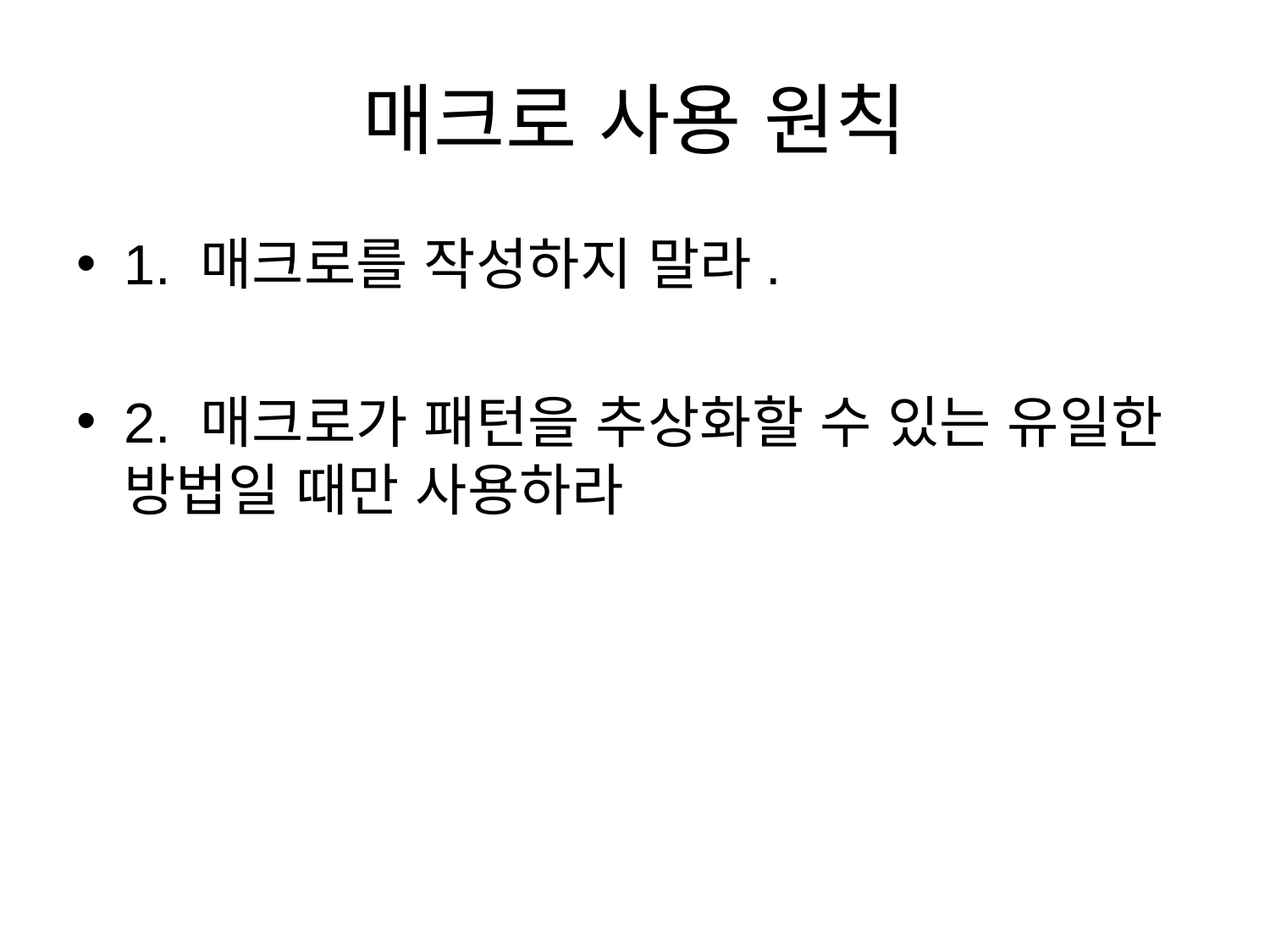

# 매크로 사용 원칙
1. 매크로를 작성하지 말라.

2. 매크로가 패턴을 추상화할 수 있는 유일한 방법일 때만 사용하라